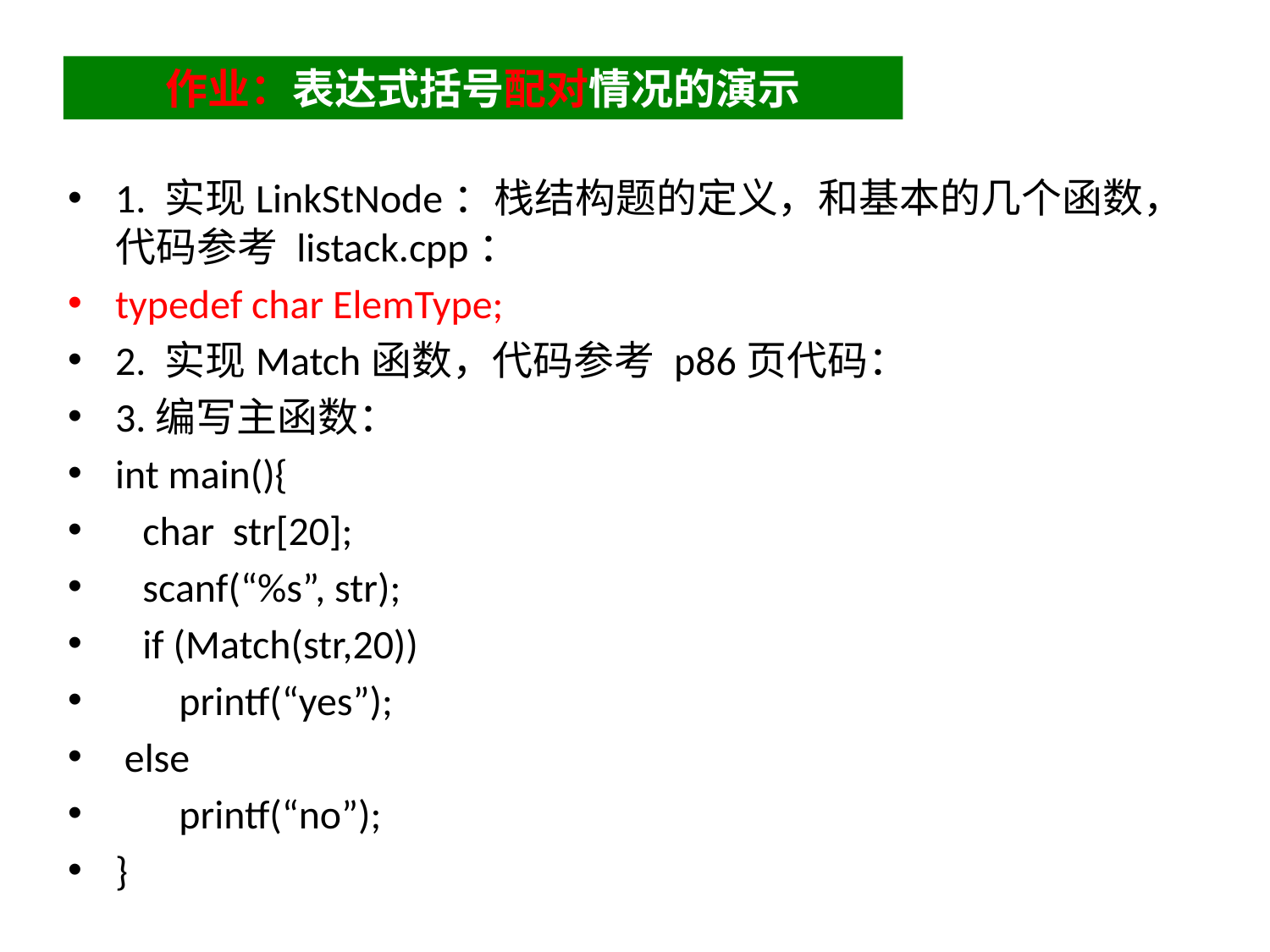

作业：表达式括号配对情况的演示
1. 实现LinkStNode：栈结构题的定义，和基本的几个函数，代码参考 listack.cpp：
typedef char ElemType;
2. 实现Match函数，代码参考 p86页代码：
3.编写主函数：
int main(){
   char  str[20];
   scanf(“%s”, str);
   if (Match(str,20))
       printf(“yes”);
 else
       printf(“no”);
}
27